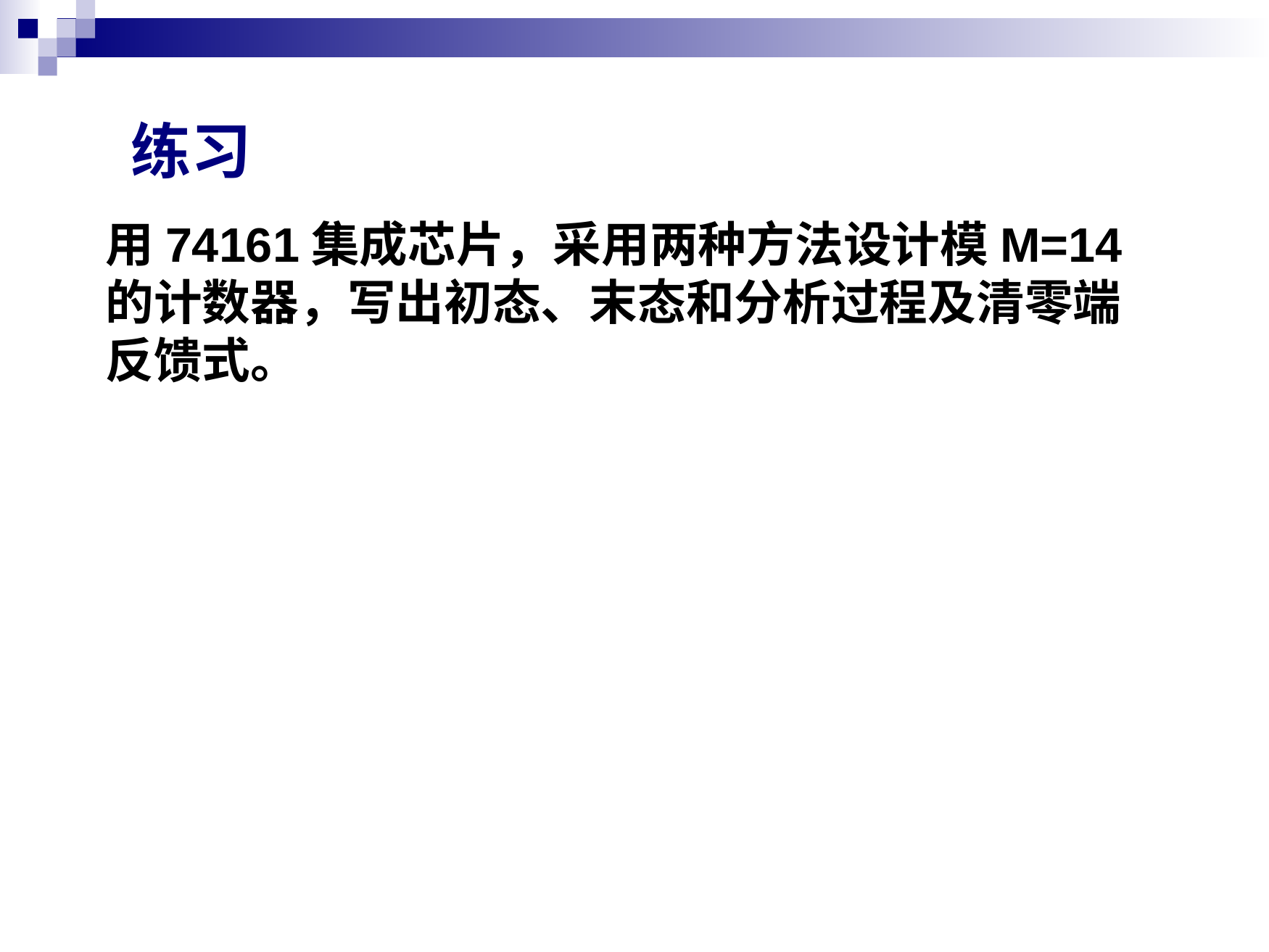

练习
用74161集成芯片，采用两种方法设计模M=14的计数器，写出初态、末态和分析过程及清零端反馈式。